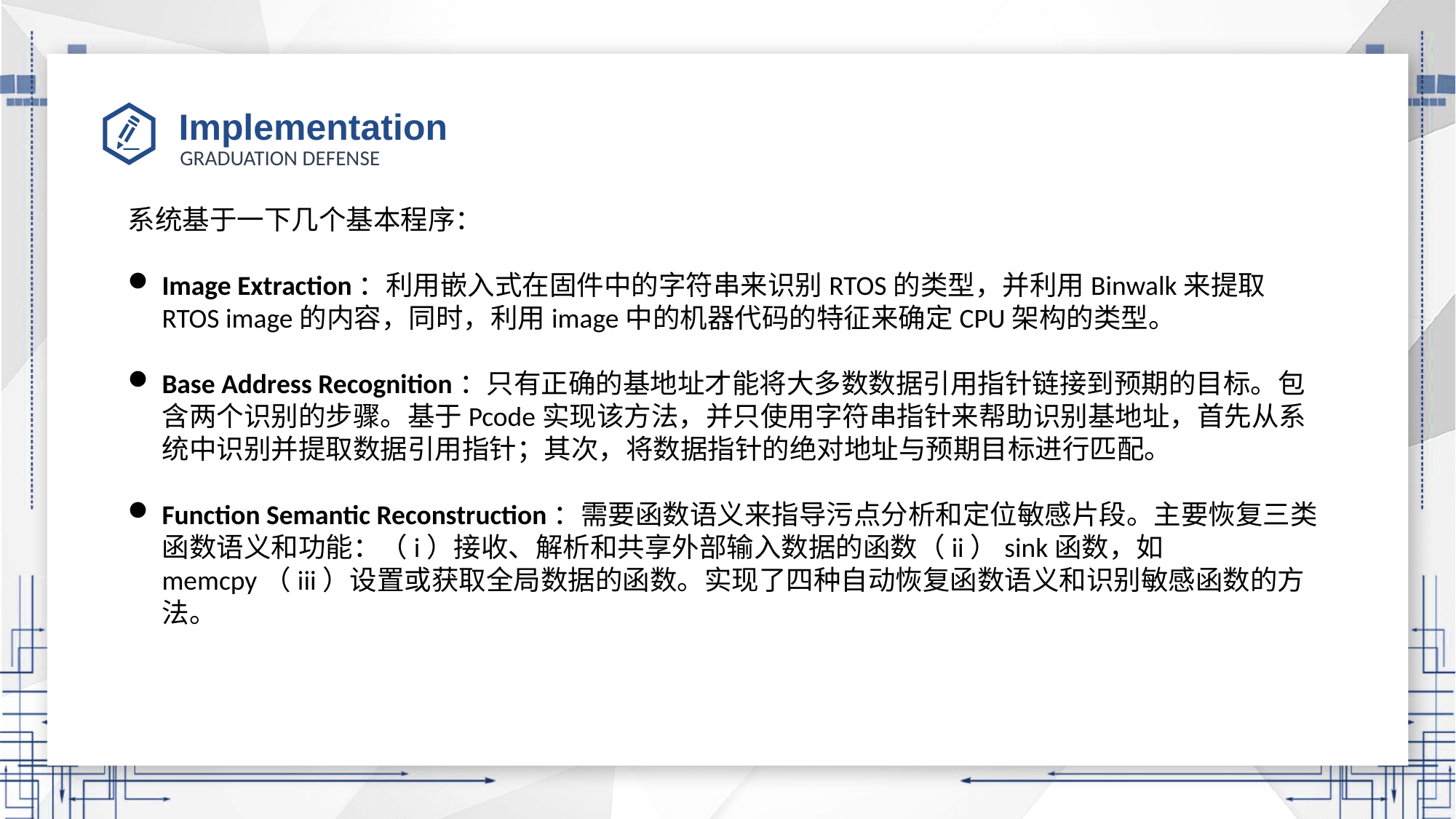

# Implementation
系统基于一下几个基本程序：

Image Extraction：利用嵌入式在固件中的字符串来识别RTOS的类型，并利用Binwalk来提取RTOS image的内容，同时，利用image中的机器代码的特征来确定CPU架构的类型。

Base Address Recognition：只有正确的基地址才能将大多数数据引用指针链接到预期的目标。包含两个识别的步骤。基于Pcode实现该方法，并只使用字符串指针来帮助识别基地址，首先从系统中识别并提取数据引用指针；其次，将数据指针的绝对地址与预期目标进行匹配。

Function Semantic Reconstruction：需要函数语义来指导污点分析和定位敏感片段。主要恢复三类函数语义和功能：（i）接收、解析和共享外部输入数据的函数（ii）sink函数，如memcpy（iii）设置或获取全局数据的函数。实现了四种自动恢复函数语义和识别敏感函数的方法。
点击输入
标题文本